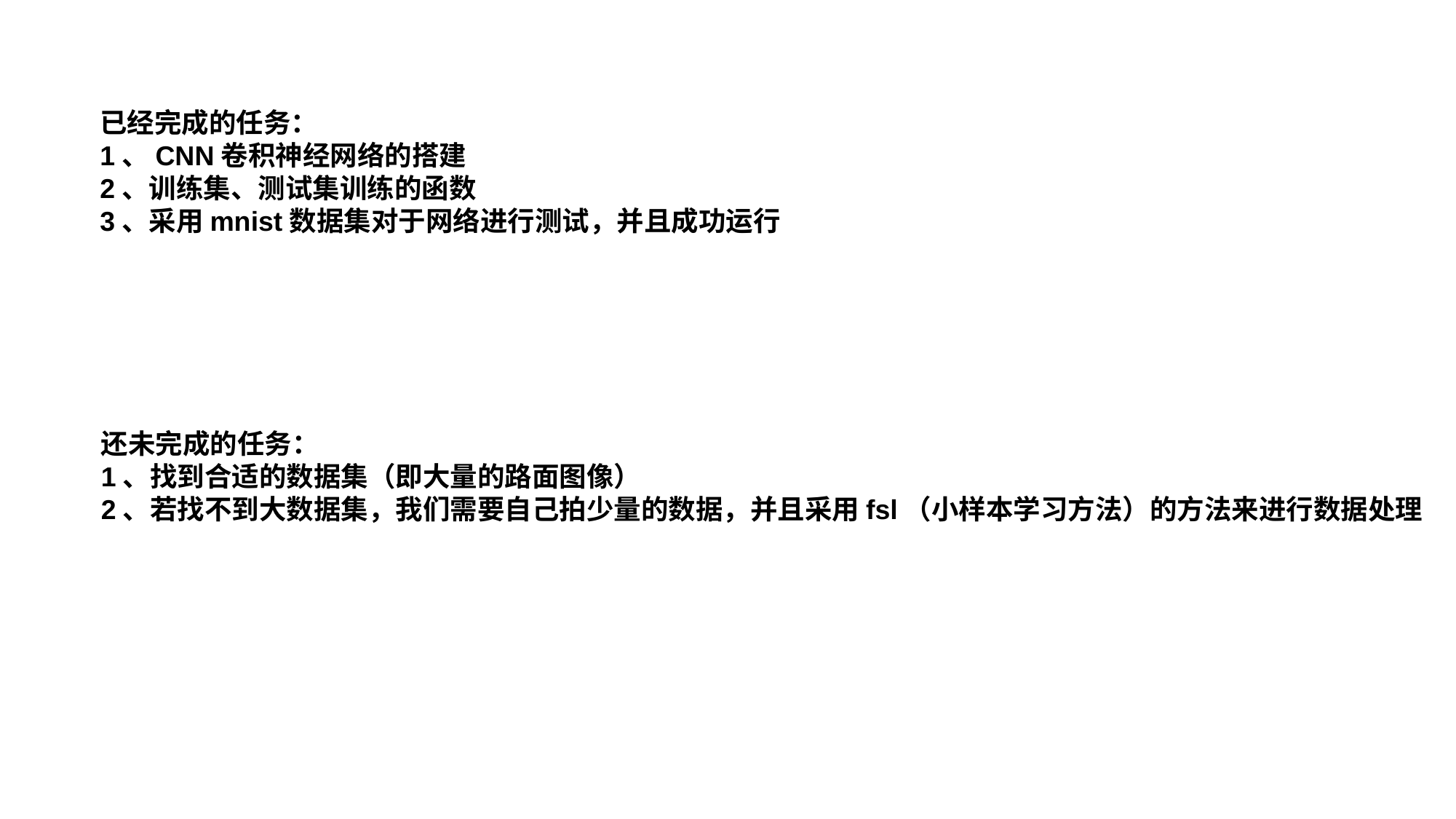

已经完成的任务：
1、CNN卷积神经网络的搭建
2、训练集、测试集训练的函数
3、采用mnist数据集对于网络进行测试，并且成功运行
还未完成的任务：
1、找到合适的数据集（即大量的路面图像）
2、若找不到大数据集，我们需要自己拍少量的数据，并且采用fsl（小样本学习方法）的方法来进行数据处理